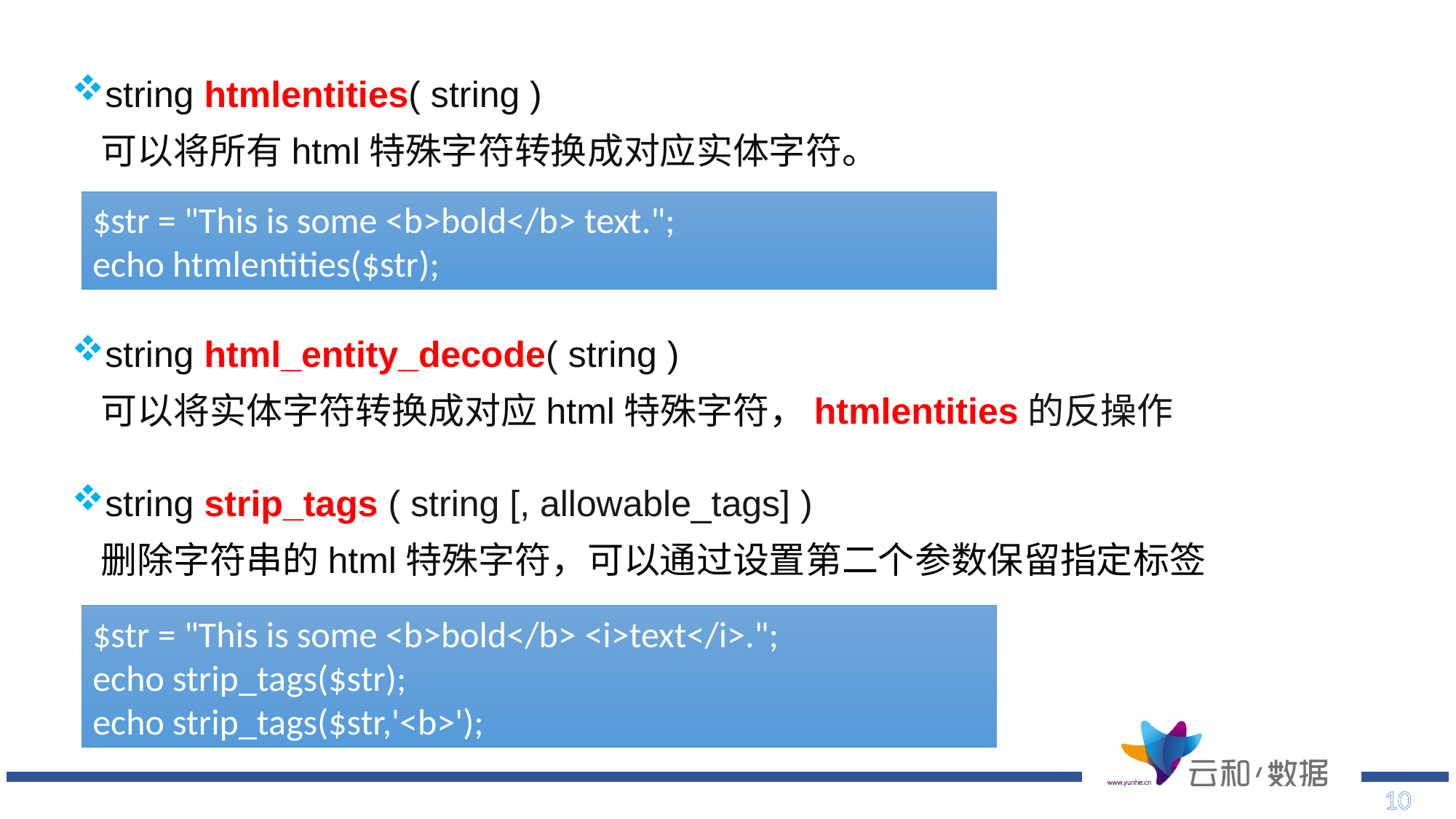

string htmlentities( string )
  可以将所有html特殊字符转换成对应实体字符。

$str = "This is some <b>bold</b> text.";
echo htmlentities($str);
string html_entity_decode( string )
  可以将实体字符转换成对应html特殊字符，htmlentities的反操作

string strip_tags ( string [, allowable_tags] )
  删除字符串的html特殊字符，可以通过设置第二个参数保留指定标签

$str = "This is some <b>bold</b> <i>text</i>.";
echo strip_tags($str);
echo strip_tags($str,'<b>');